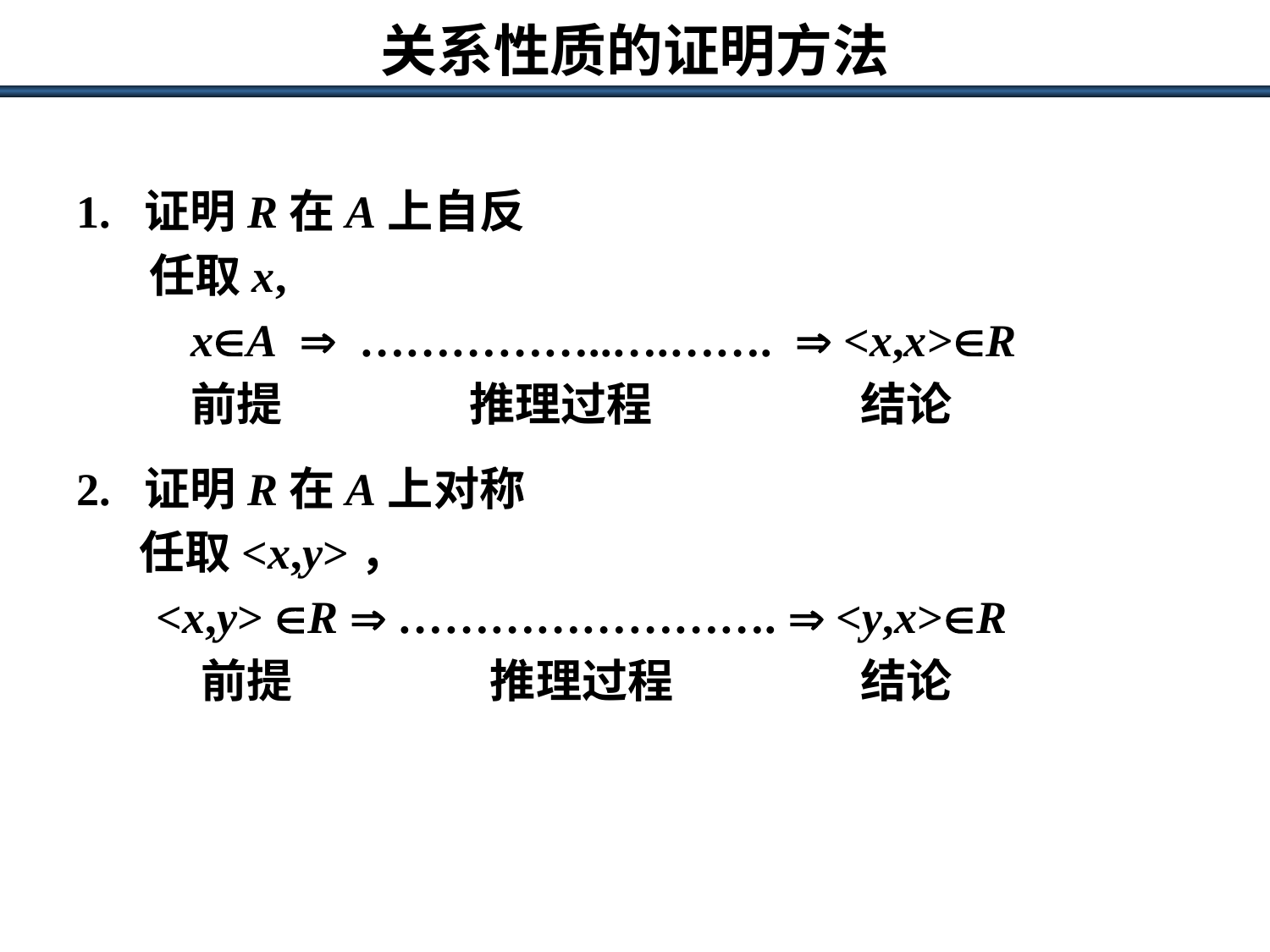

关系性质的证明方法

1.  证明R在A上自反
      任取x,
          x∈A  ⇒  ……………..….…….  ⇒ <x,x>∈R
          前提                  推理过程                    结论
2.  证明R在A上对称
     任取<x,y>，
       <x,y> ∈R ⇒ ……………………. ⇒ <y,x>∈R
           前提                   推理过程                  结论